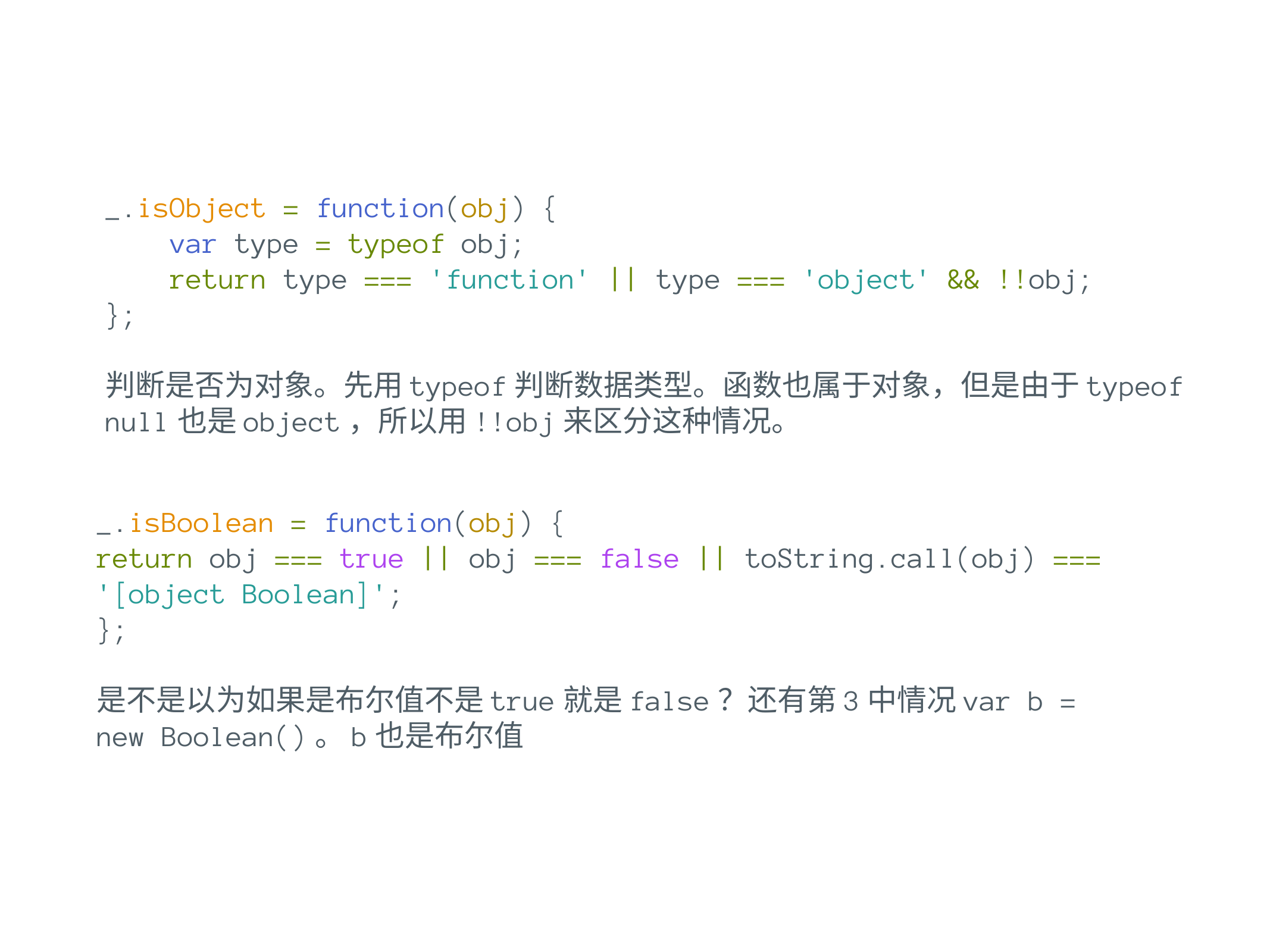

_.isObject = function(obj) {
    var type = typeof obj;
    return type === 'function' || type === 'object' && !!obj;
};

判断是否为对象。先用typeof判断数据类型。函数也属于对象，但是由于typeof null也是object，所以用!!obj来区分这种情况。
_.isBoolean = function(obj) {
return obj === true || obj === false || toString.call(obj) === '[object Boolean]';
};

是不是以为如果是布尔值不是true就是false？还有第3中情况var b = new Boolean()。b也是布尔值